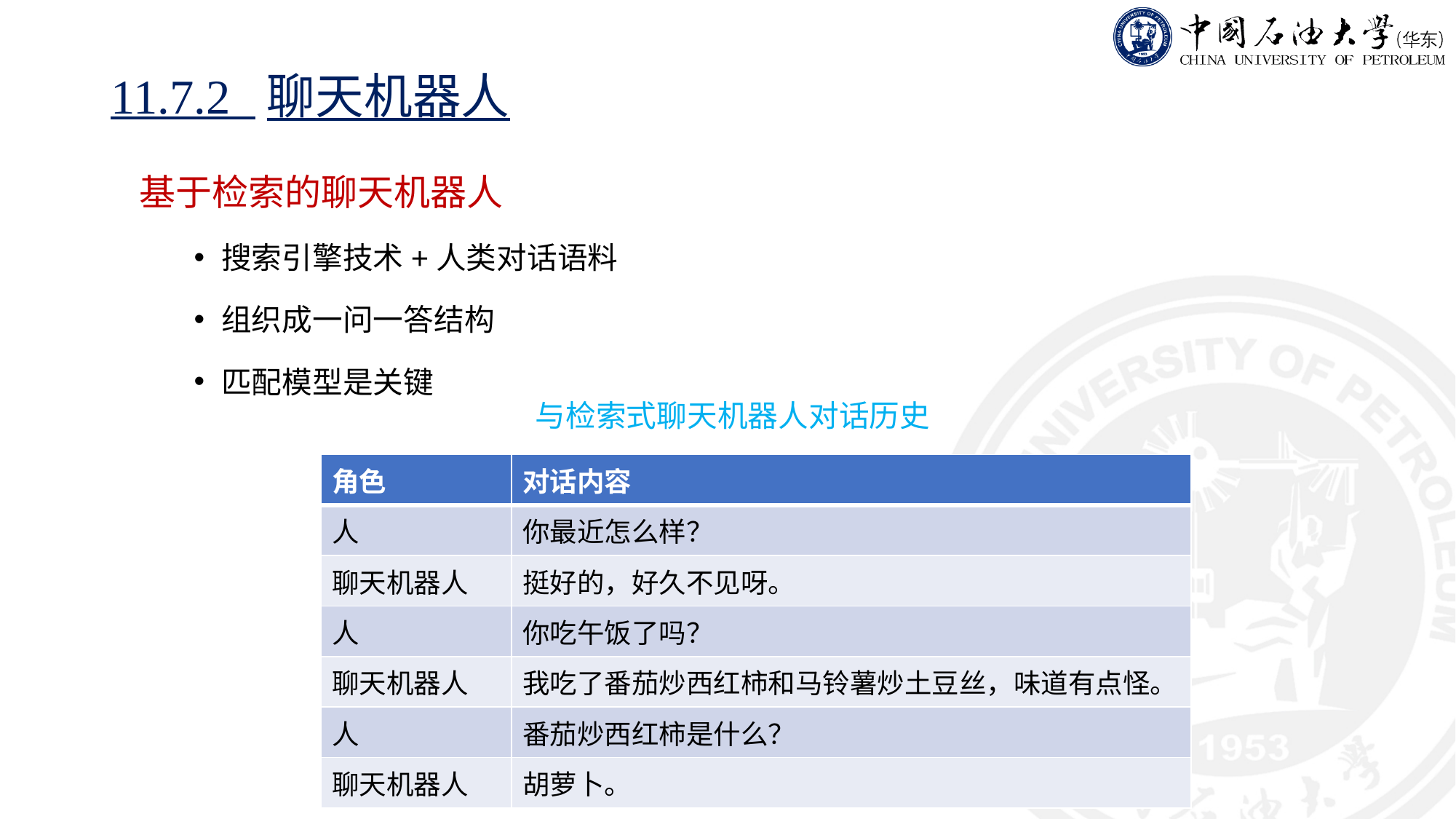

11.7.2  聊天机器人
基于检索的聊天机器人
搜索引擎技术+人类对话语料
组织成一问一答结构
匹配模型是关键

与检索式聊天机器人对话历史
| 角色 | 对话内容 |
| --- | --- |
| 人 | 你最近怎么样？ |
| 聊天机器人 | 挺好的，好久不见呀。 |
| 人 | 你吃午饭了吗？ |
| 聊天机器人 | 我吃了番茄炒西红柿和马铃薯炒土豆丝，味道有点怪。 |
| 人 | 番茄炒西红柿是什么？ |
| 聊天机器人 | 胡萝卜。 |